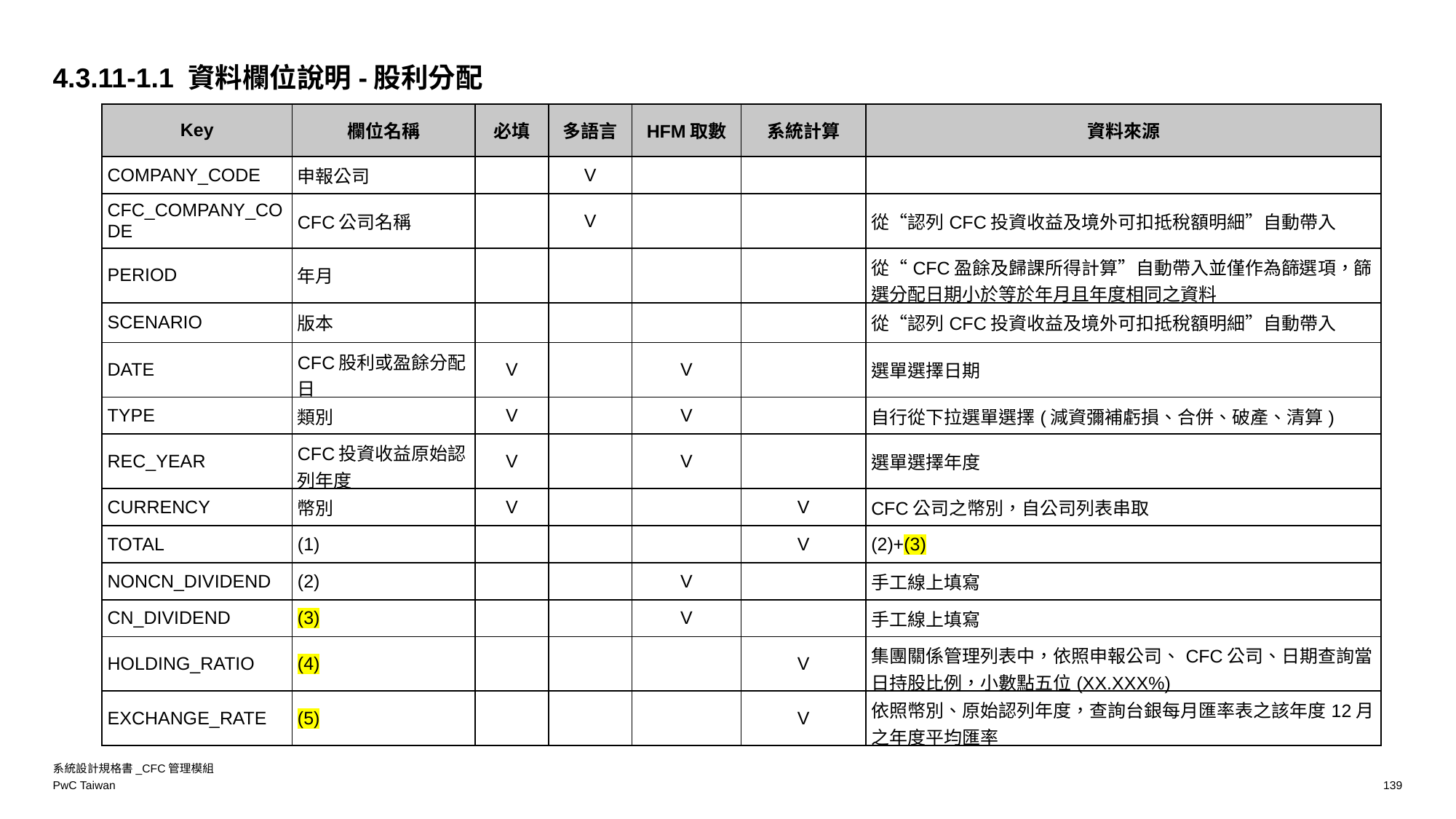

4.3.11-1.1 資料欄位說明-股利分配
| Key | 欄位名稱 | 必填 | 多語言 | HFM取數 | 系統計算 | 資料來源 |
| --- | --- | --- | --- | --- | --- | --- |
| COMPANY\_CODE | 申報公司 |  | V |  |  |  |
| CFC\_COMPANY\_CODE | CFC公司名稱 |  | V |  |  | 從“認列CFC投資收益及境外可扣抵稅額明細”自動帶入 |
| PERIOD | 年月 |  |  |  |  | 從“CFC盈餘及歸課所得計算”自動帶入並僅作為篩選項，篩選分配日期小於等於年月且年度相同之資料 |
| SCENARIO | 版本 |  |  |  |  | 從“認列CFC投資收益及境外可扣抵稅額明細”自動帶入 |
| DATE | CFC股利或盈餘分配日 | V |  | V |  | 選單選擇日期 |
| TYPE | 類別 | V |  | V |  | 自行從下拉選單選擇(減資彌補虧損、合併、破產、清算) |
| REC\_YEAR | CFC投資收益原始認列年度 | V |  | V |  | 選單選擇年度 |
| CURRENCY | 幣別 | V |  |  | V | CFC公司之幣別，自公司列表串取 |
| TOTAL | (1) |  |  |  | V | (2)+(3) |
| NONCN\_DIVIDEND | (2) |  |  | V |  | 手工線上填寫 |
| CN\_DIVIDEND | (3) |  |  | V |  | 手工線上填寫 |
| HOLDING\_RATIO | (4) |  |  |  | V | 集團關係管理列表中，依照申報公司、CFC公司、日期查詢當日持股比例，小數點五位(XX.XXX%) |
| EXCHANGE\_RATE | (5) |  |  |  | V | 依照幣別、原始認列年度，查詢台銀每月匯率表之該年度12月之年度平均匯率 |
系統設計規格書_CFC管理模組
139